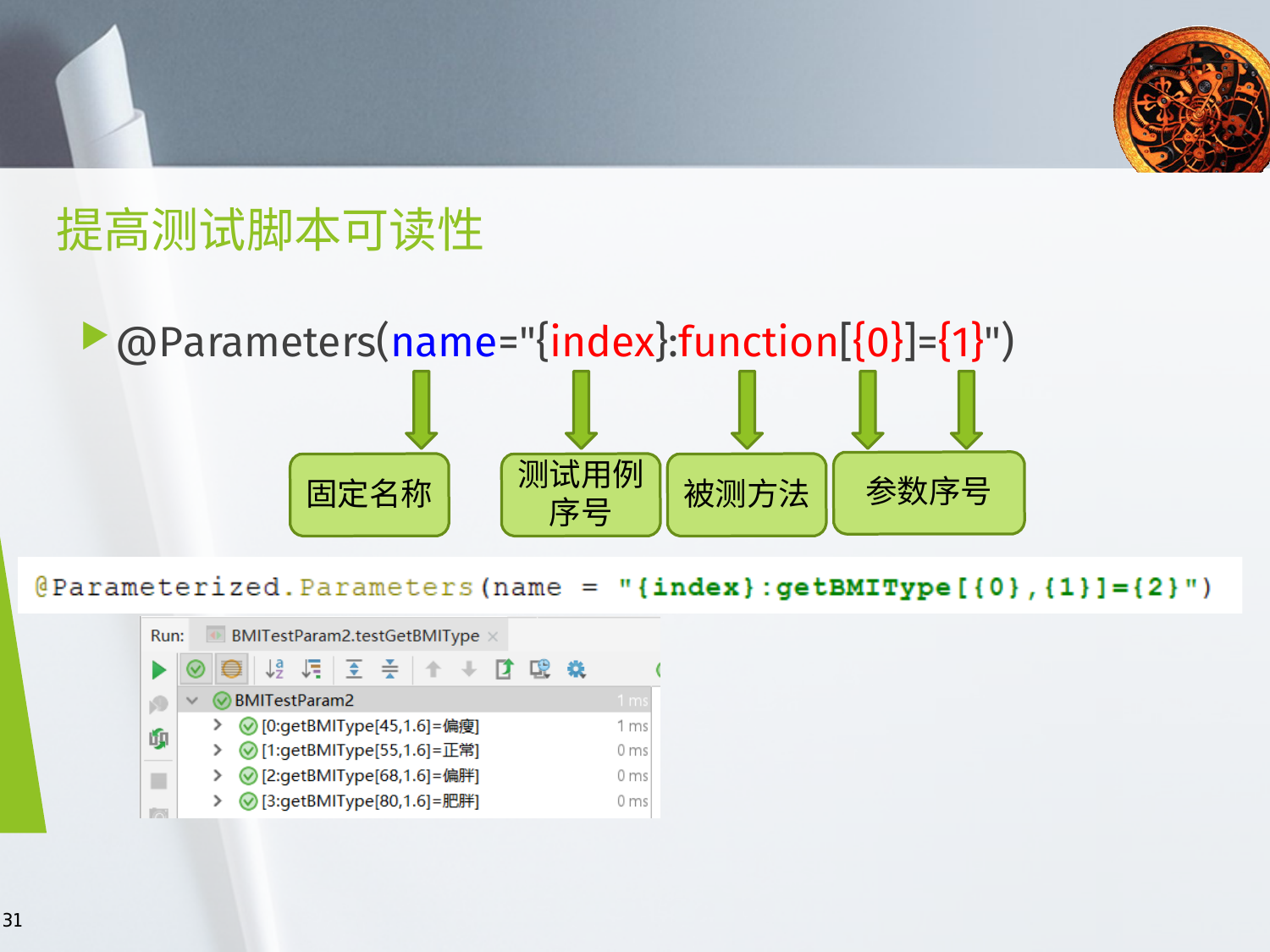

31
# 提高测试脚本可读性
@Parameters(name="{index}:function[{0}]={1}")

测试用例
序号
参数序号
固定名称
被测方法